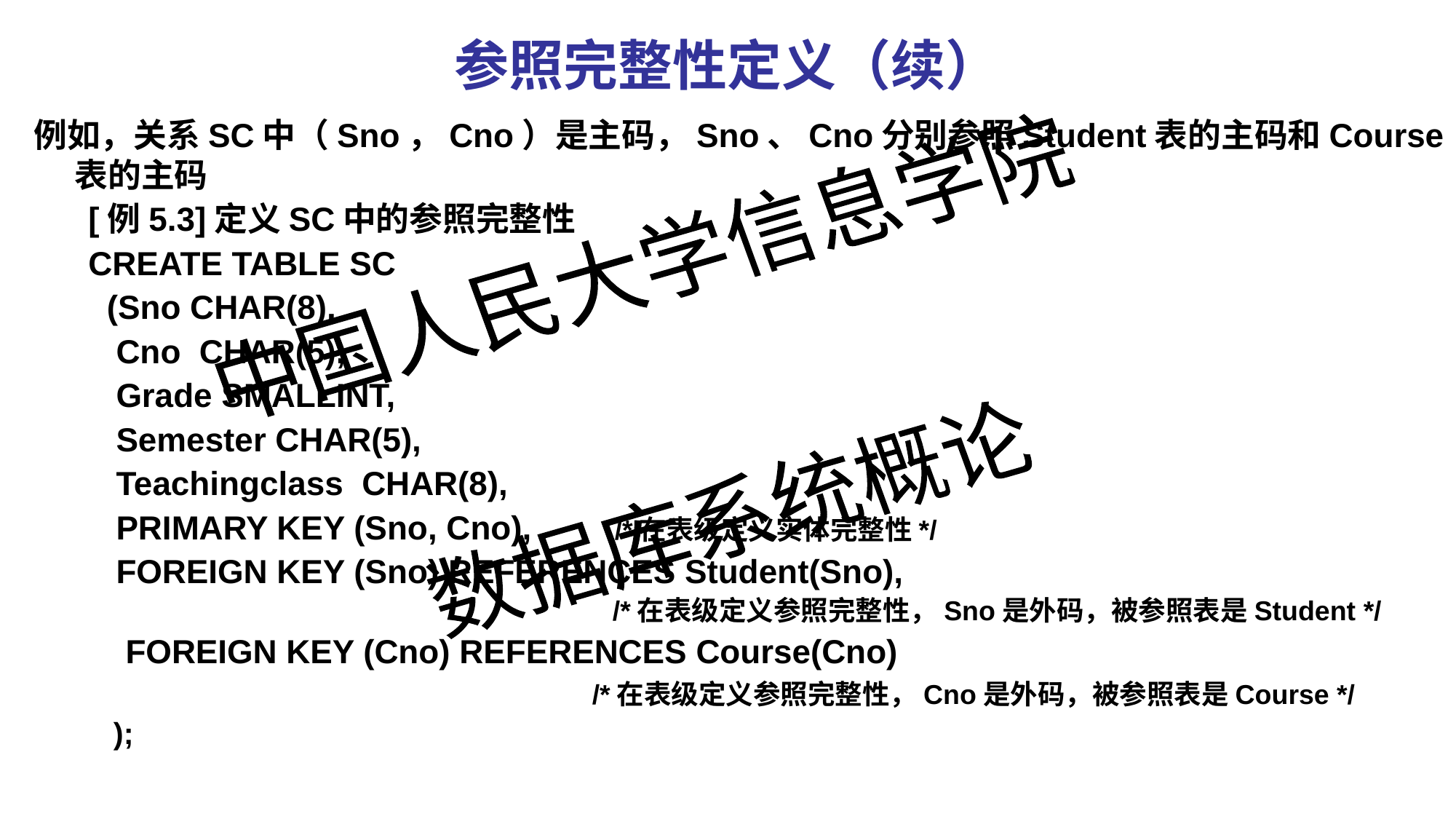

参照完整性定义（续）
例如，关系SC中（Sno，Cno）是主码，Sno、Cno分别参照Student表的主码和Course表的主码
[例5.3]定义SC中的参照完整性
CREATE TABLE SC
  (Sno CHAR(8),
   Cno  CHAR(5),
   Grade SMALLINT,
   Semester CHAR(5),
   Teachingclass  CHAR(8),
   PRIMARY KEY (Sno, Cno),	      /*在表级定义实体完整性*/
   FOREIGN KEY (Sno) REFERENCES Student(Sno),
                                         		       /*在表级定义参照完整性，Sno是外码，被参照表是Student */
    FOREIGN KEY (Cno) REFERENCES Course(Cno)
                                  	                 /*在表级定义参照完整性，Cno是外码，被参照表是Course */
   );